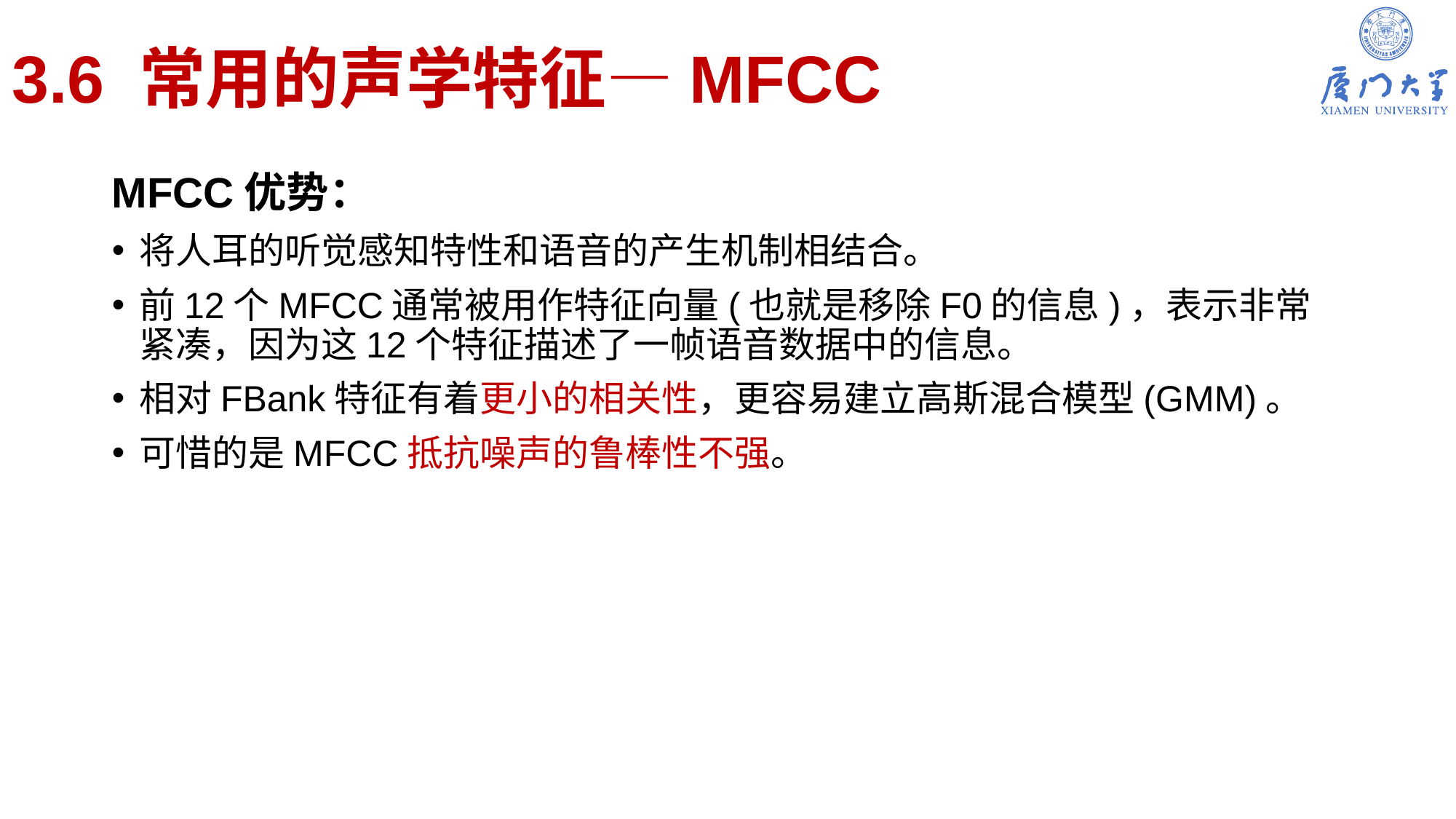

# 3.6 常用的声学特征—MFCC
MFCC优势：
将人耳的听觉感知特性和语音的产生机制相结合。
前12个MFCC通常被用作特征向量(也就是移除F0的信息)，表示非常紧凑，因为这12个特征描述了一帧语音数据中的信息。
相对FBank特征有着更小的相关性，更容易建立高斯混合模型(GMM)。
可惜的是MFCC抵抗噪声的鲁棒性不强。